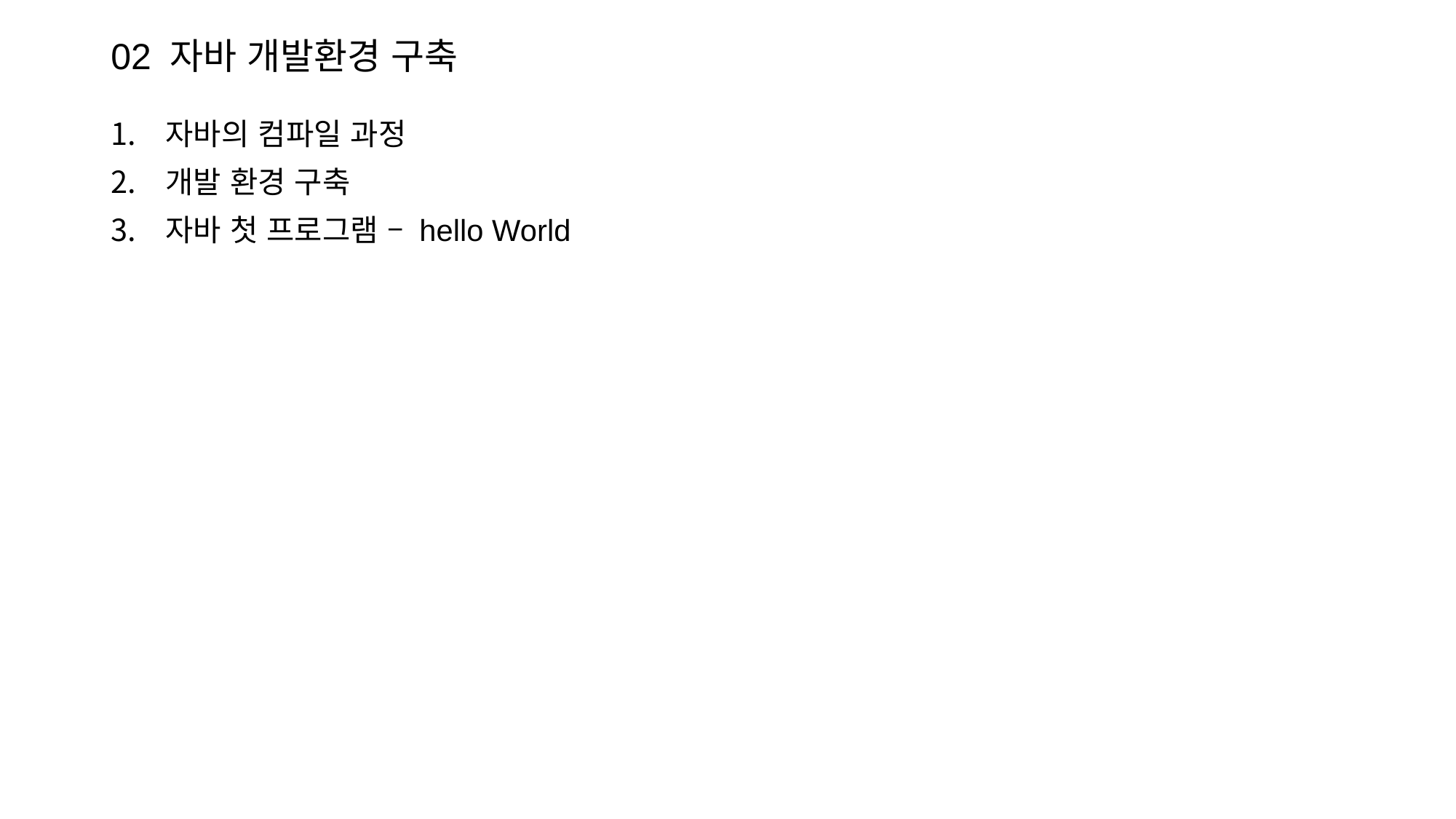

# 02 자바 개발환경 구축
자바의 컴파일 과정
개발 환경 구축
자바 첫 프로그램 – hello World